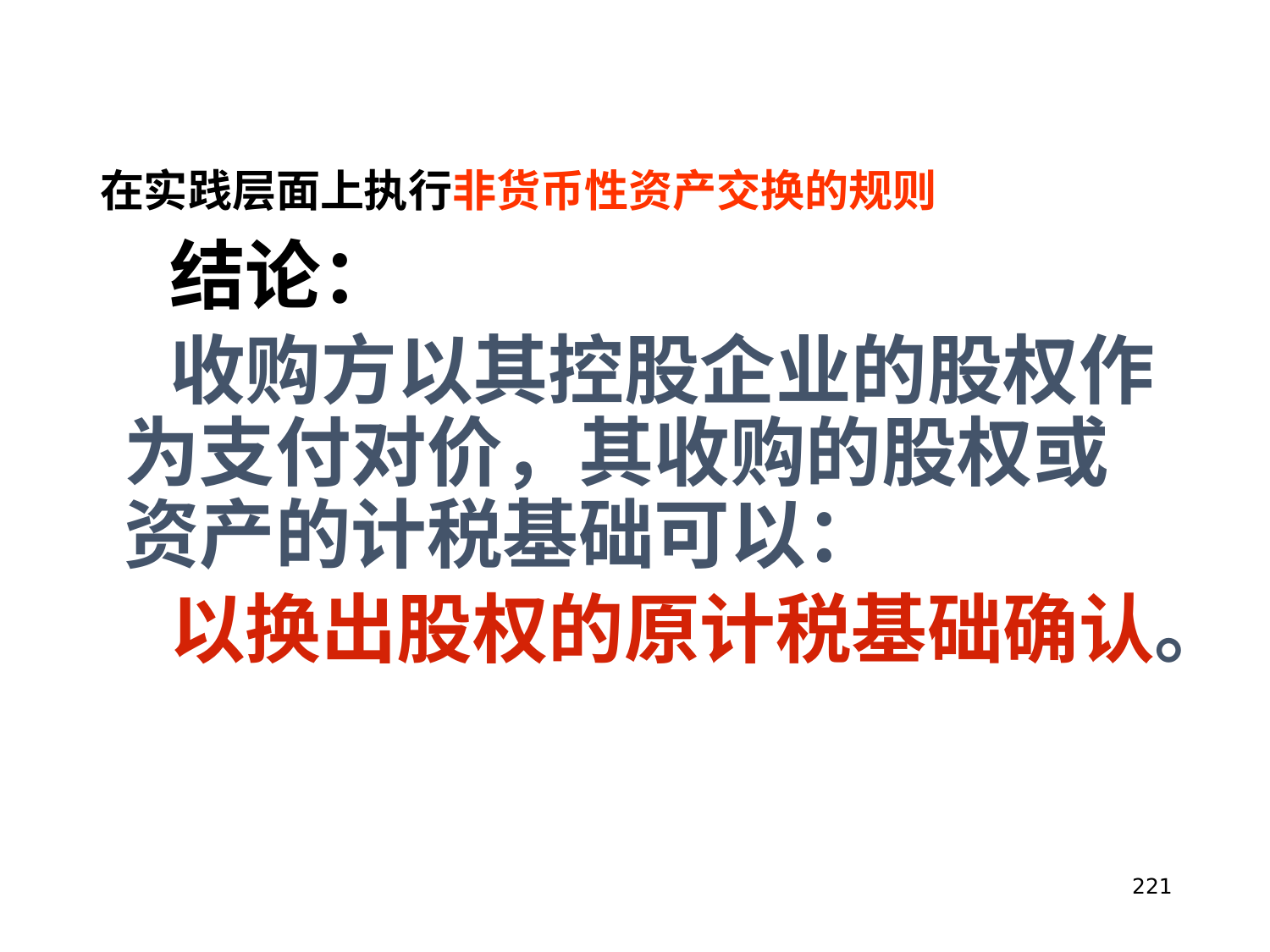

# 在实践层面上执行非货币性资产交换的规则
   结论：
   收购方以其控股企业的股权作为支付对价，其收购的股权或资产的计税基础可以：
   以换出股权的原计税基础确认。
221